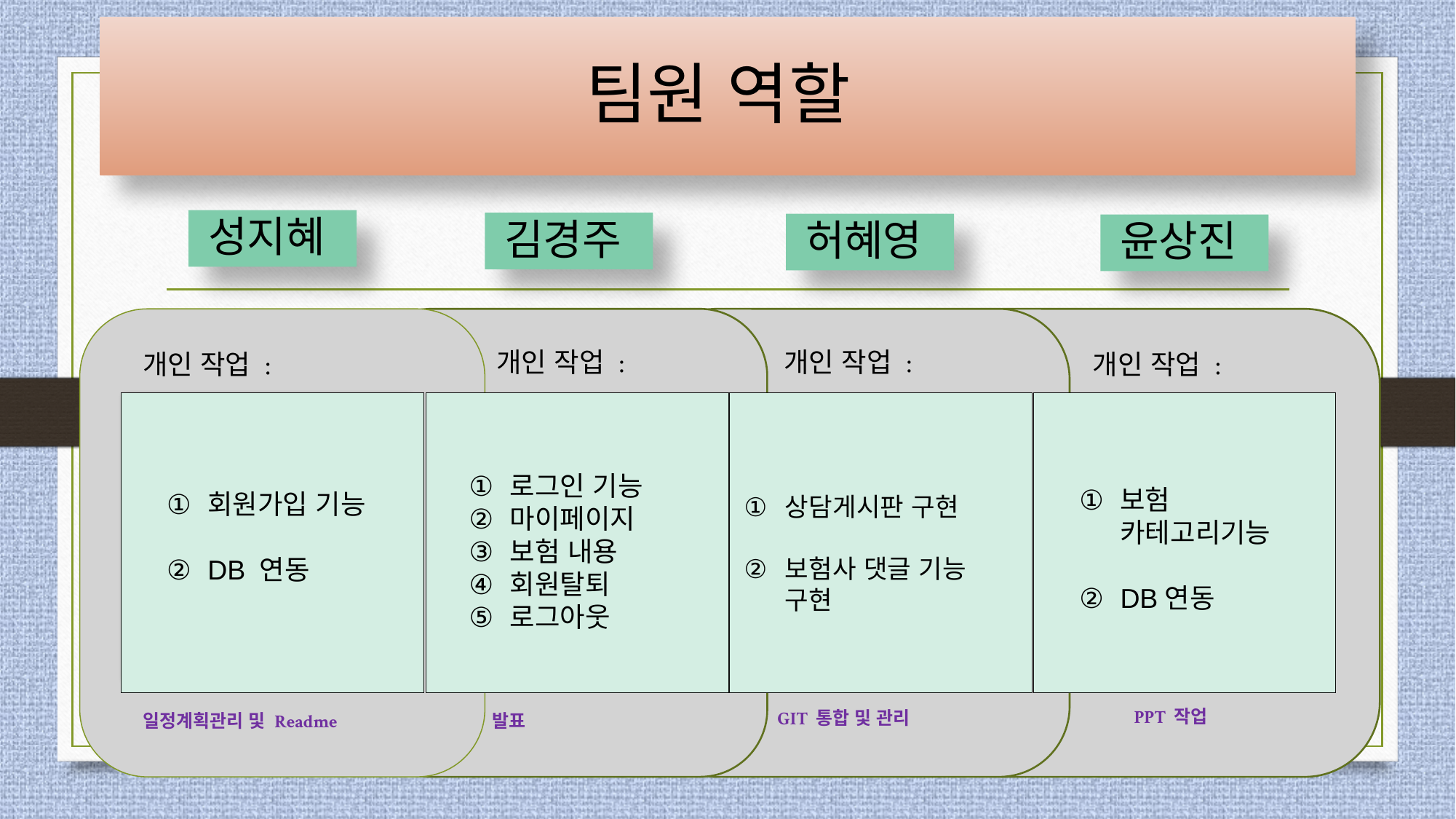

팀원 역할
성지혜
김경주
허혜영
윤상진

개인 작업 :
개인 작업 :
개인 작업 :
개인 작업 :

보험 카테고리기능

DB연동

로그인 기능
마이페이지
보험 내용
회원탈퇴
로그아웃

회원가입 기능

DB 연동

상담게시판 구현

보험사 댓글 기능 구현

PPT 작업
GIT 통합 및 관리

일정계획관리 및 Readme

발표